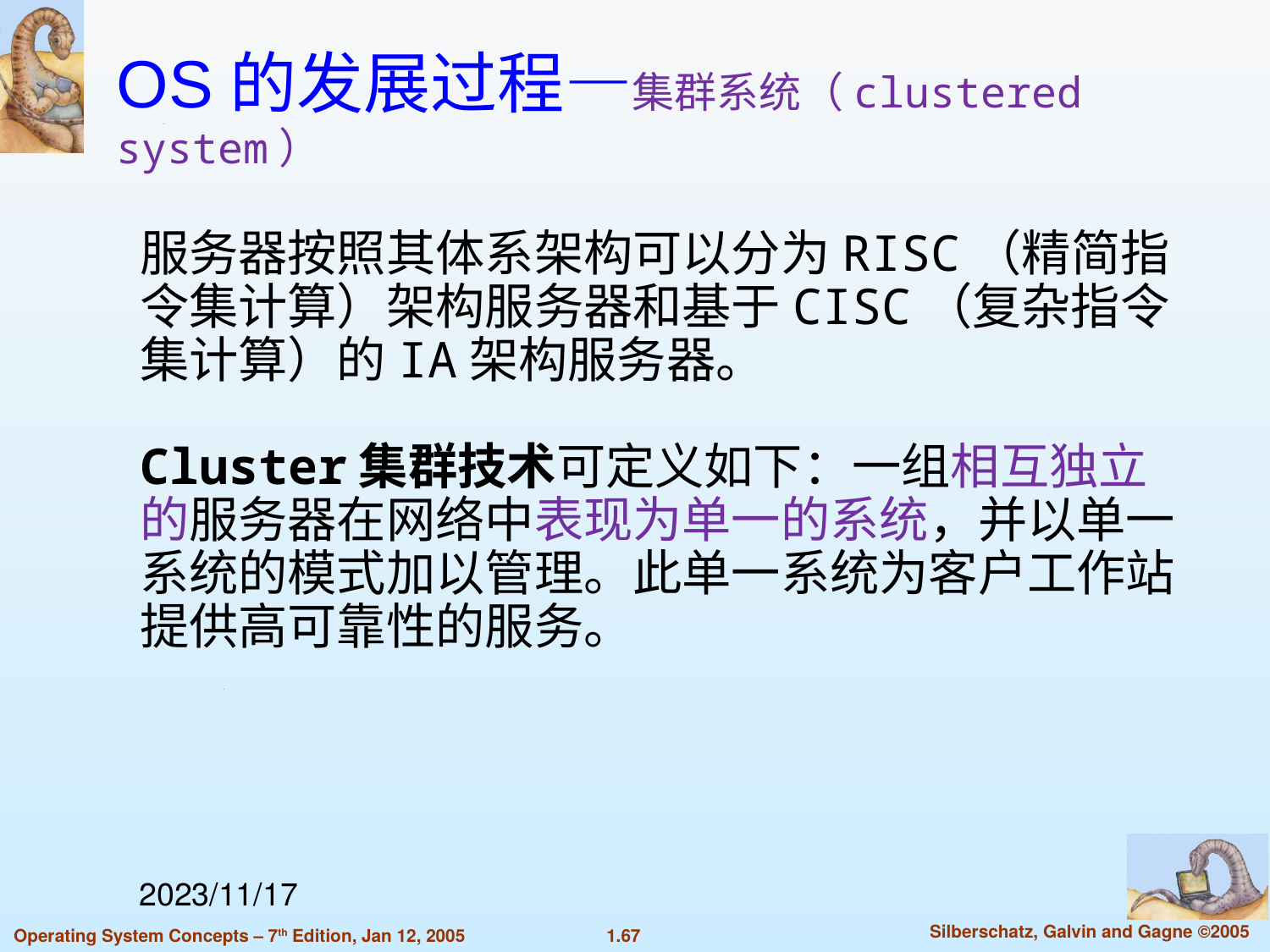

OS的发展过程—集群系统（clustered system）
服务器按照其体系架构可以分为RISC（精简指令集计算）架构服务器和基于CISC（复杂指令集计算）的IA架构服务器。

Cluster集群技术可定义如下：一组相互独立的服务器在网络中表现为单一的系统，并以单一系统的模式加以管理。此单一系统为客户工作站提供高可靠性的服务。
2023/11/17